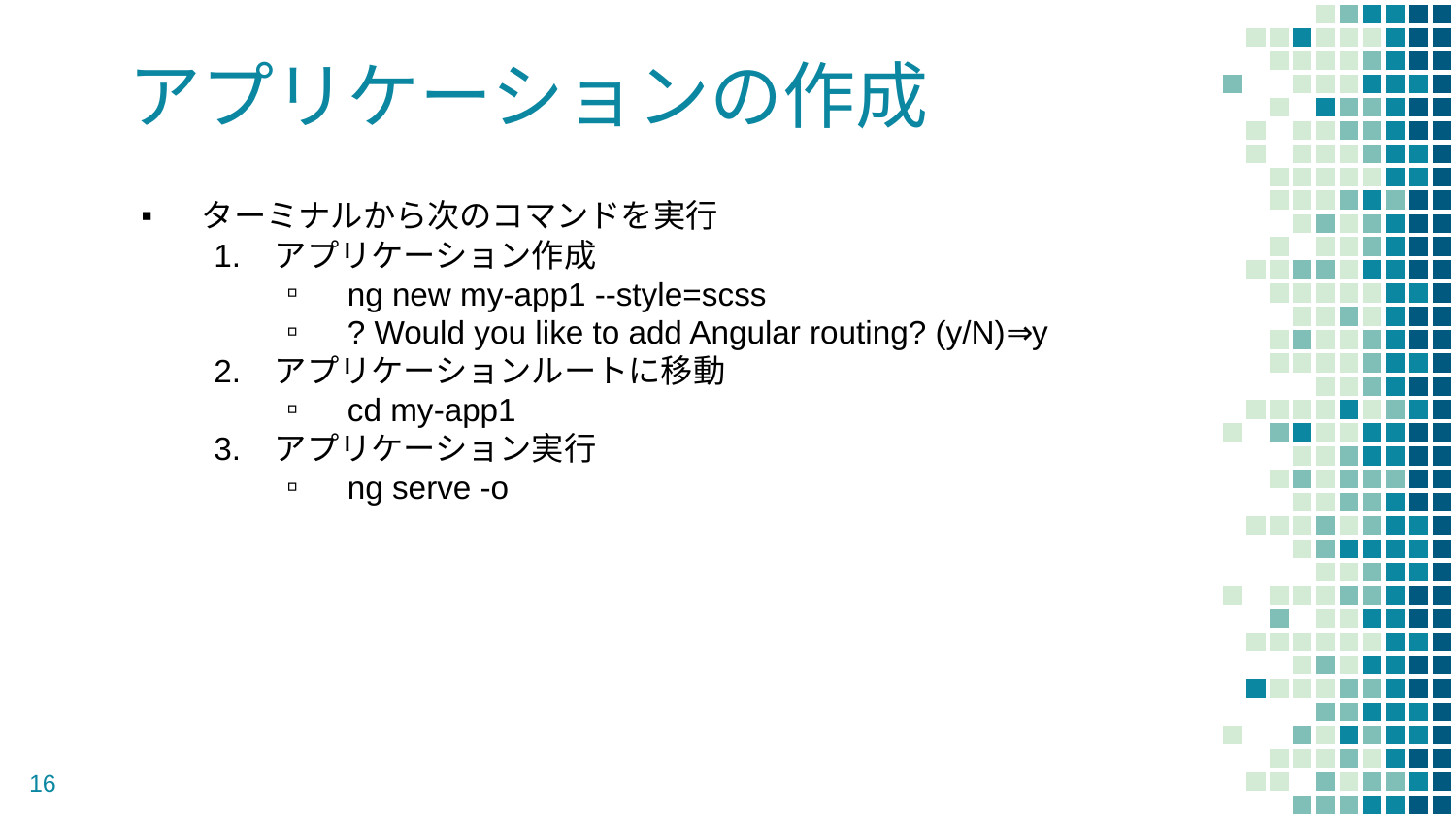

# アプリケーションの作成
ターミナルから次のコマンドを実行
アプリケーション作成
ng new my-app1 --style=scss
? Would you like to add Angular routing? (y/N)⇒y
アプリケーションルートに移動
cd my-app1
アプリケーション実行
ng serve -o

16